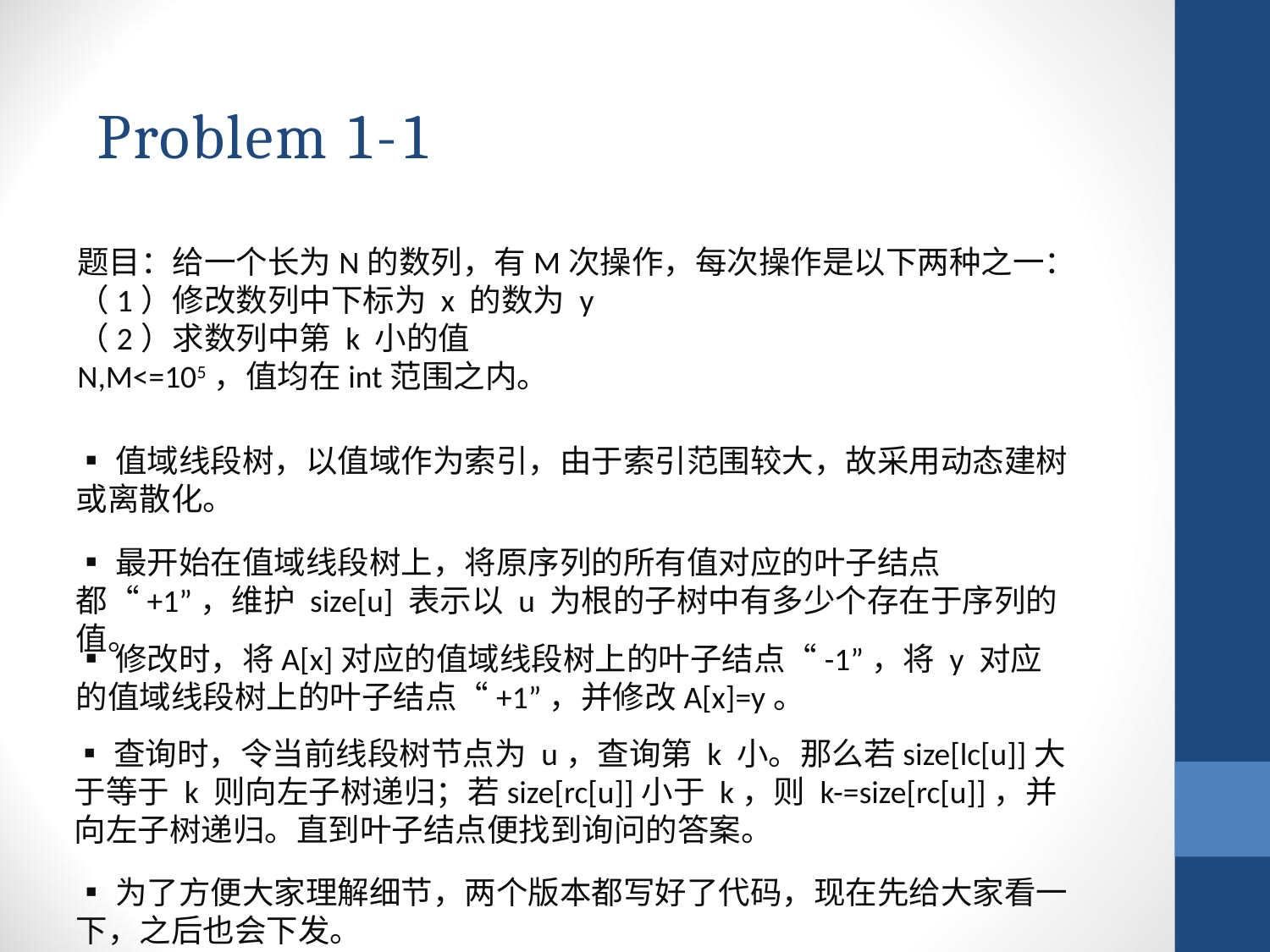

Problem 1-1
题目：给一个长为N的数列，有M次操作，每次操作是以下两种之一：
（1）修改数列中下标为 x 的数为 y
（2）求数列中第 k 小的值
N,M<=105，值均在int范围之内。
▪值域线段树，以值域作为索引，由于索引范围较大，故采用动态建树或离散化。
▪最开始在值域线段树上，将原序列的所有值对应的叶子结点都“+1”，维护 size[u] 表示以 u 为根的子树中有多少个存在于序列的值。
▪修改时，将A[x]对应的值域线段树上的叶子结点“-1”，将 y 对应的值域线段树上的叶子结点“+1”，并修改A[x]=y。
▪查询时，令当前线段树节点为 u，查询第 k 小。那么若size[lc[u]]大于等于 k 则向左子树递归；若size[rc[u]]小于 k，则 k-=size[rc[u]]，并向左子树递归。直到叶子结点便找到询问的答案。
▪为了方便大家理解细节，两个版本都写好了代码，现在先给大家看一下，之后也会下发。